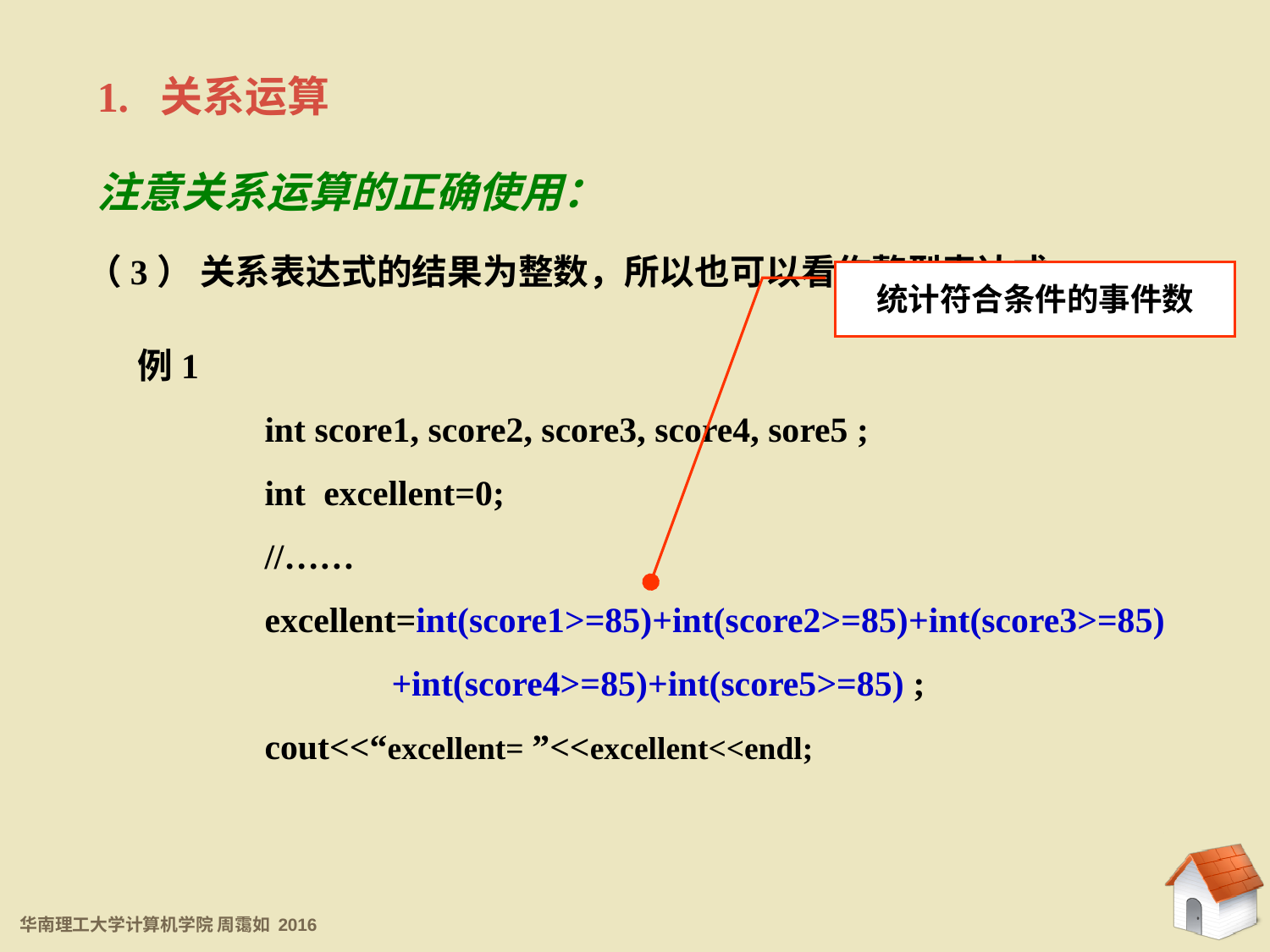

1.  关系运算
注意关系运算的正确使用：
（3） 关系表达式的结果为整数，所以也可以看作整型表达式。
统计符合条件的事件数
例1
	int score1, score2, score3, score4, sore5 ;
	int  excellent=0;
	//……
	excellent=int(score1>=85)+int(score2>=85)+int(score3>=85)
		+int(score4>=85)+int(score5>=85) ;
	cout<<“excellent= ”<<excellent<<endl;